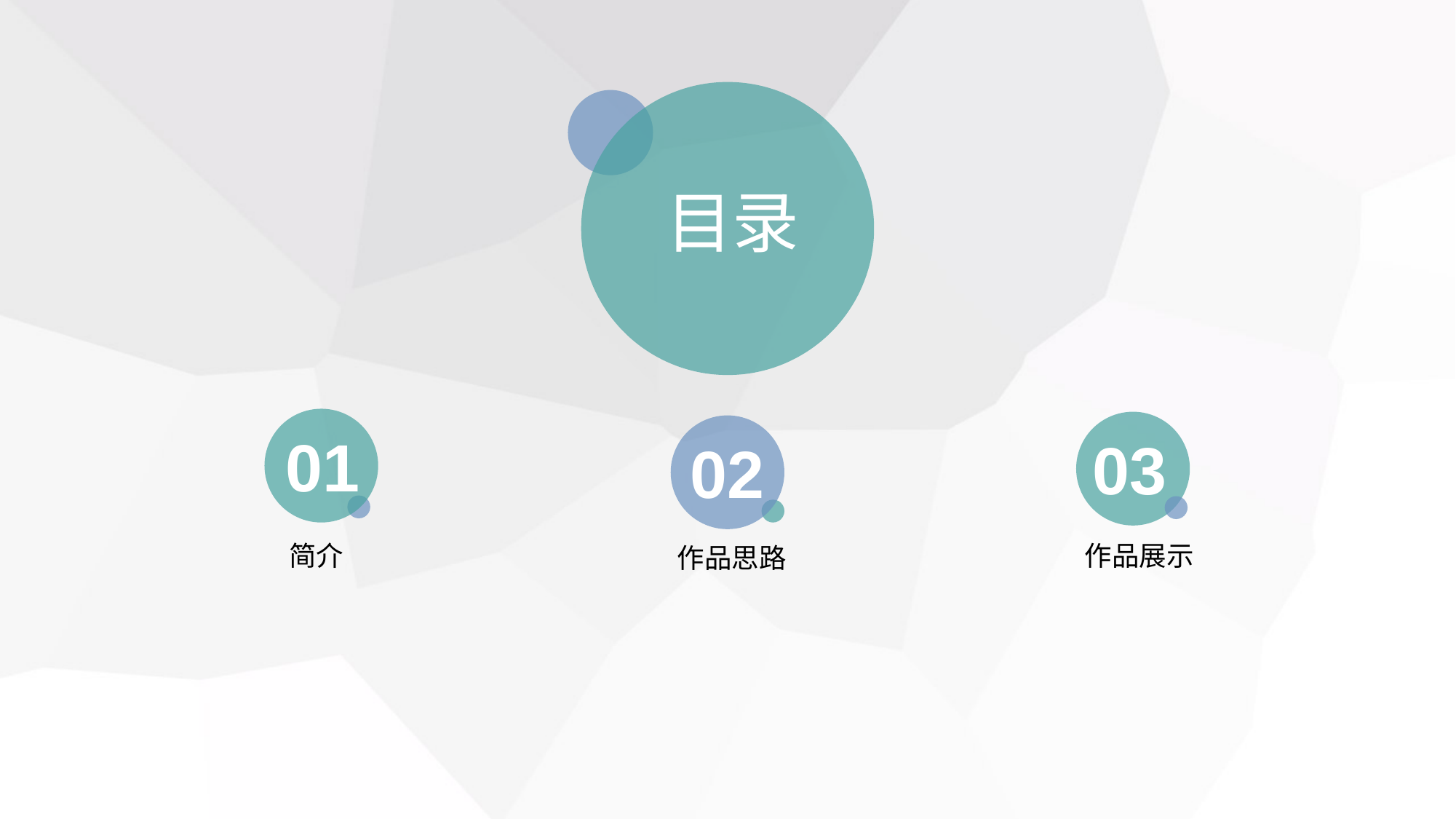

目录

03

作品展示

02
作品思路
01

简介